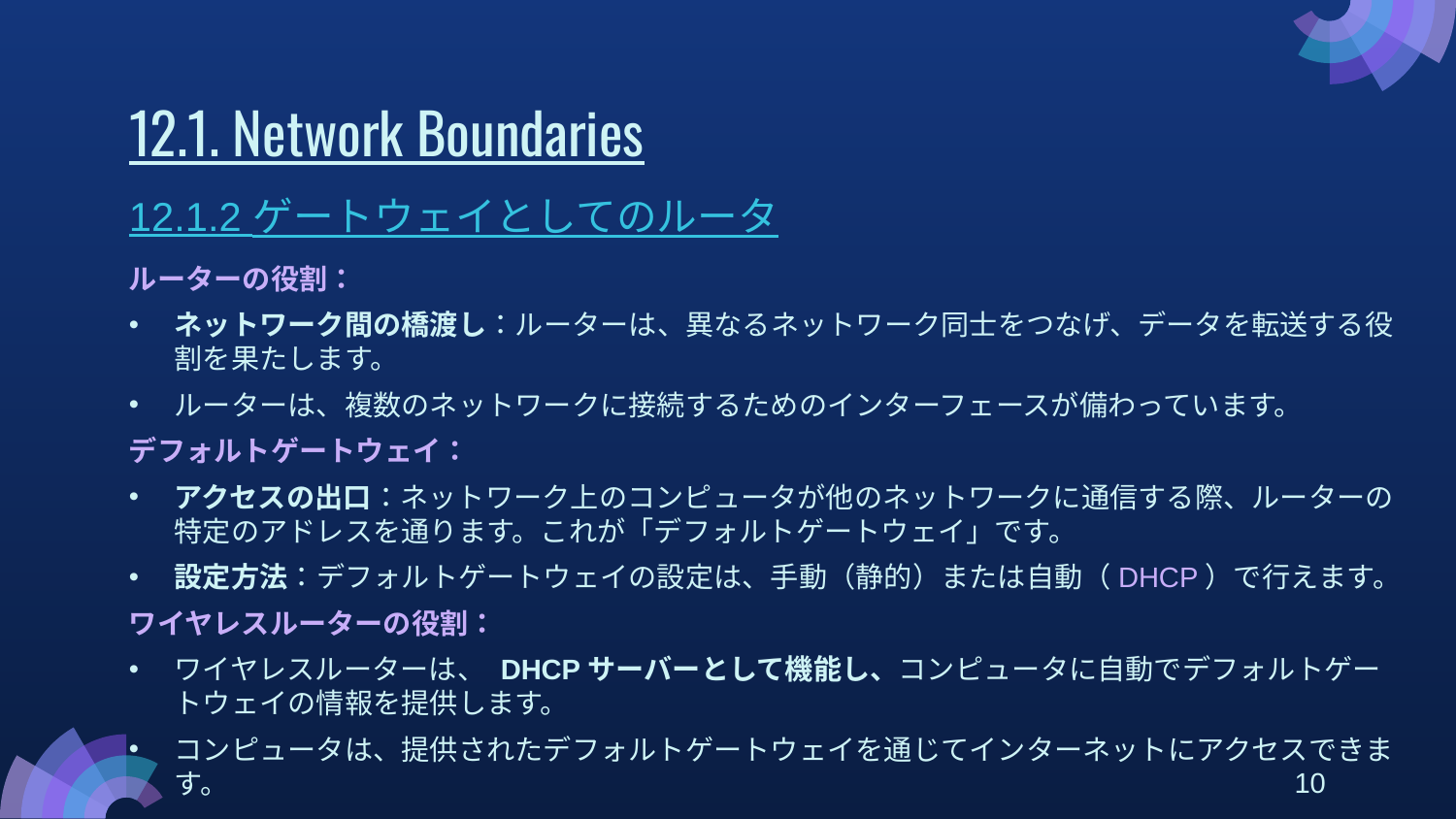

# 12.1. Network Boundaries
12.1.2 ゲートウェイとしてのルータ
ルーターの役割：
ネットワーク間の橋渡し：ルーターは、異なるネットワーク同士をつなげ、データを転送する役割を果たします。
ルーターは、複数のネットワークに接続するためのインターフェースが備わっています。
デフォルトゲートウェイ：
アクセスの出口：ネットワーク上のコンピュータが他のネットワークに通信する際、ルーターの特定のアドレスを通ります。これが「デフォルトゲートウェイ」です。
設定方法：デフォルトゲートウェイの設定は、手動（静的）または自動（DHCP）で行えます。
ワイヤレスルーターの役割：
ワイヤレスルーターは、 DHCPサーバーとして機能し、コンピュータに自動でデフォルトゲートウェイの情報を提供します。
コンピュータは、提供されたデフォルトゲートウェイを通じてインターネットにアクセスできます。